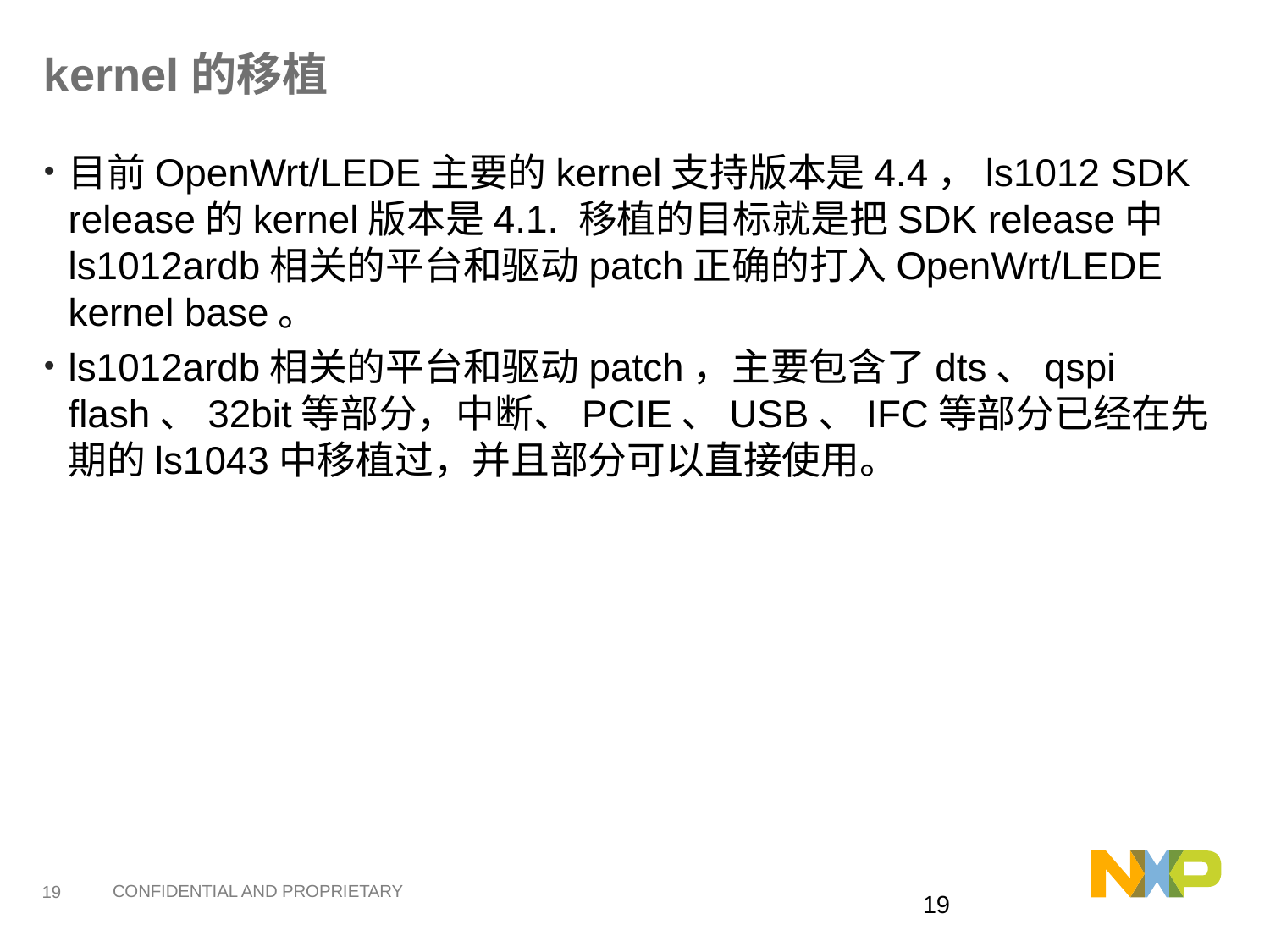

# kernel的移植
目前OpenWrt/LEDE主要的kernel支持版本是4.4，ls1012 SDK release的kernel版本是4.1. 移植的目标就是把SDK release中ls1012ardb相关的平台和驱动patch正确的打入OpenWrt/LEDE kernel base。
ls1012ardb相关的平台和驱动patch，主要包含了dts、qspi flash、32bit等部分，中断、PCIE、USB、IFC等部分已经在先期的ls1043中移植过，并且部分可以直接使用。

19